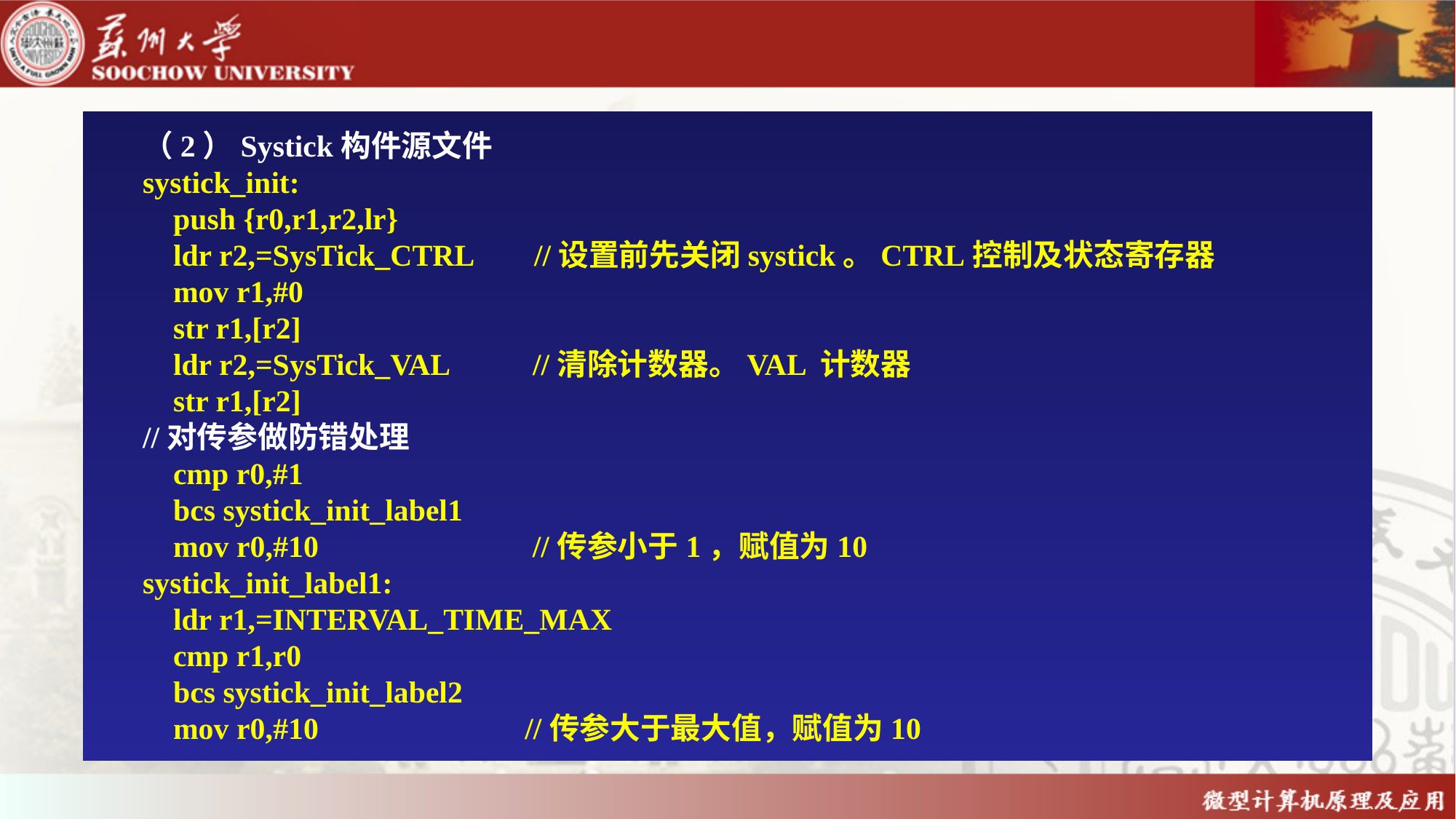

（2）Systick构件源文件
systick_init:
    push {r0,r1,r2,lr}
    ldr r2,=SysTick_CTRL        //设置前先关闭systick。CTRL控制及状态寄存器
    mov r1,#0
    str r1,[r2]
    ldr r2,=SysTick_VAL           //清除计数器。VAL 计数器
    str r1,[r2]
//对传参做防错处理
    cmp r0,#1
    bcs systick_init_label1
    mov r0,#10                            //传参小于1，赋值为10
systick_init_label1:
    ldr r1,=INTERVAL_TIME_MAX
    cmp r1,r0
    bcs systick_init_label2
    mov r0,#10                           //传参大于最大值，赋值为10